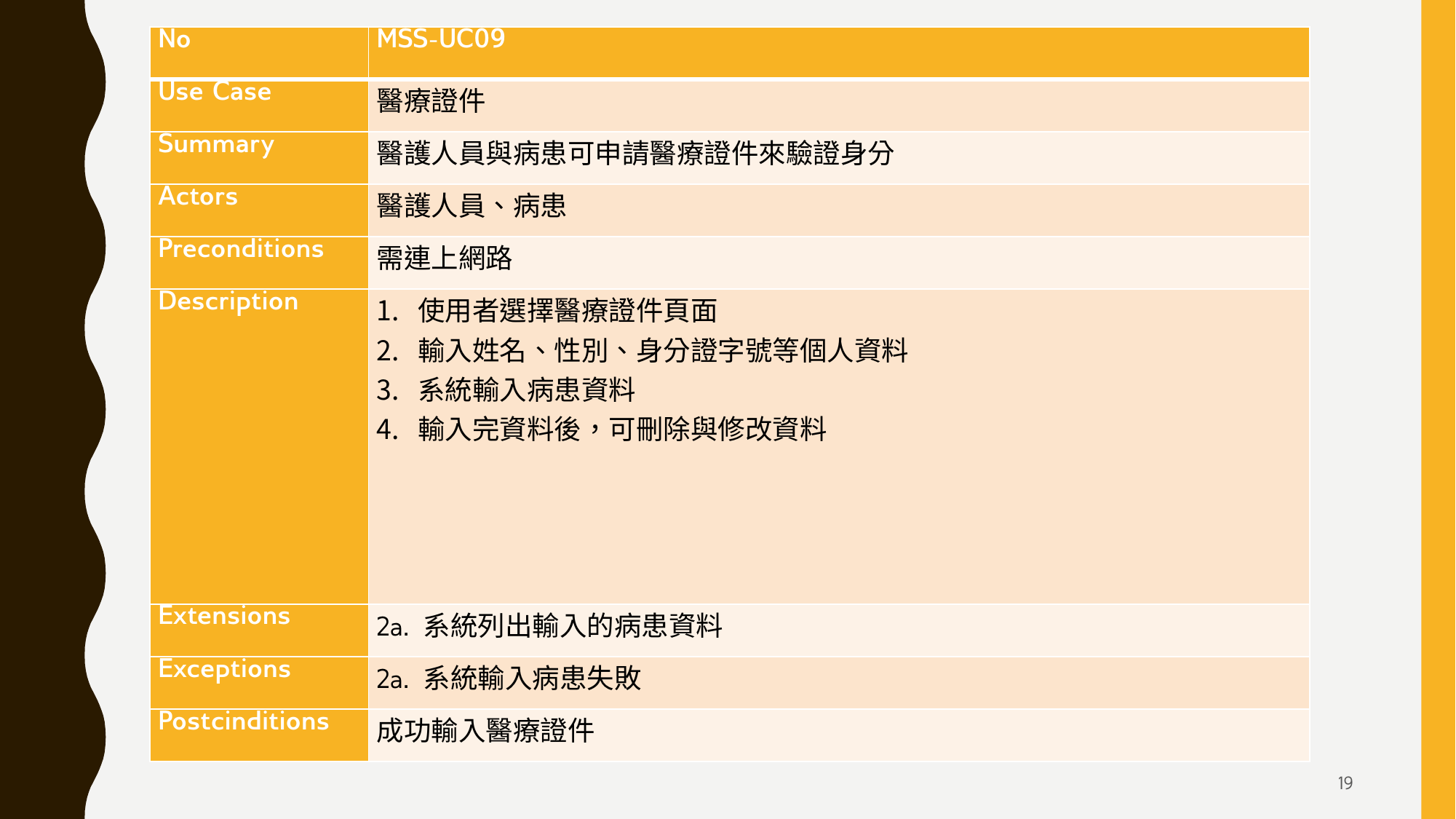

| No | MSS-UC09 |
| --- | --- |
| Use Case | 醫療證件 |
| Summary | 醫護人員與病患可申請醫療證件來驗證身分 |
| Actors | 醫護人員、病患 |
| Preconditions | 需連上網路 |
| Description | 使用者選擇醫療證件頁面 輸入姓名、性別、身分證字號等個人資料 系統輸入病患資料 輸入完資料後，可刪除與修改資料 |
| Extensions | 2a. 系統列出輸入的病患資料 |
| Exceptions | 2a. 系統輸入病患失敗 |
| Postcinditions | 成功輸入醫療證件 |
19